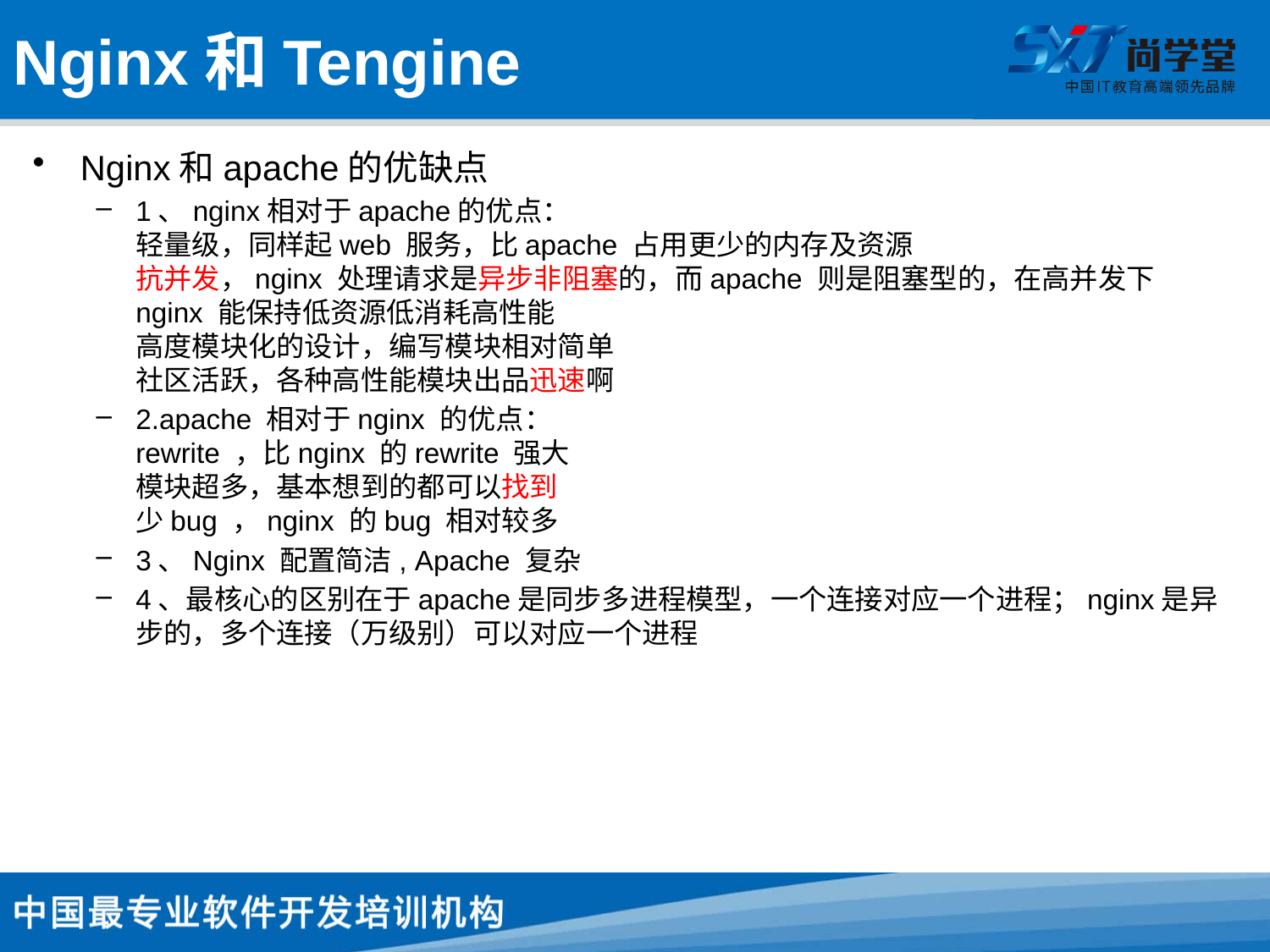

# Nginx和Tengine
Nginx和apache的优缺点
1、nginx相对于apache的优点： 
轻量级，同样起web 服务，比apache 占用更少的内存及资源 
抗并发，nginx 处理请求是异步非阻塞的，而apache 则是阻塞型的，在高并发下nginx 能保持低资源低消耗高性能 
高度模块化的设计，编写模块相对简单 
社区活跃，各种高性能模块出品迅速啊
2.apache 相对于nginx 的优点： 
rewrite ，比nginx 的rewrite 强大 
模块超多，基本想到的都可以找到 
少bug ，nginx 的bug 相对较多
3、Nginx 配置简洁, Apache 复杂
4、最核心的区别在于apache是同步多进程模型，一个连接对应一个进程；nginx是异步的，多个连接（万级别）可以对应一个进程